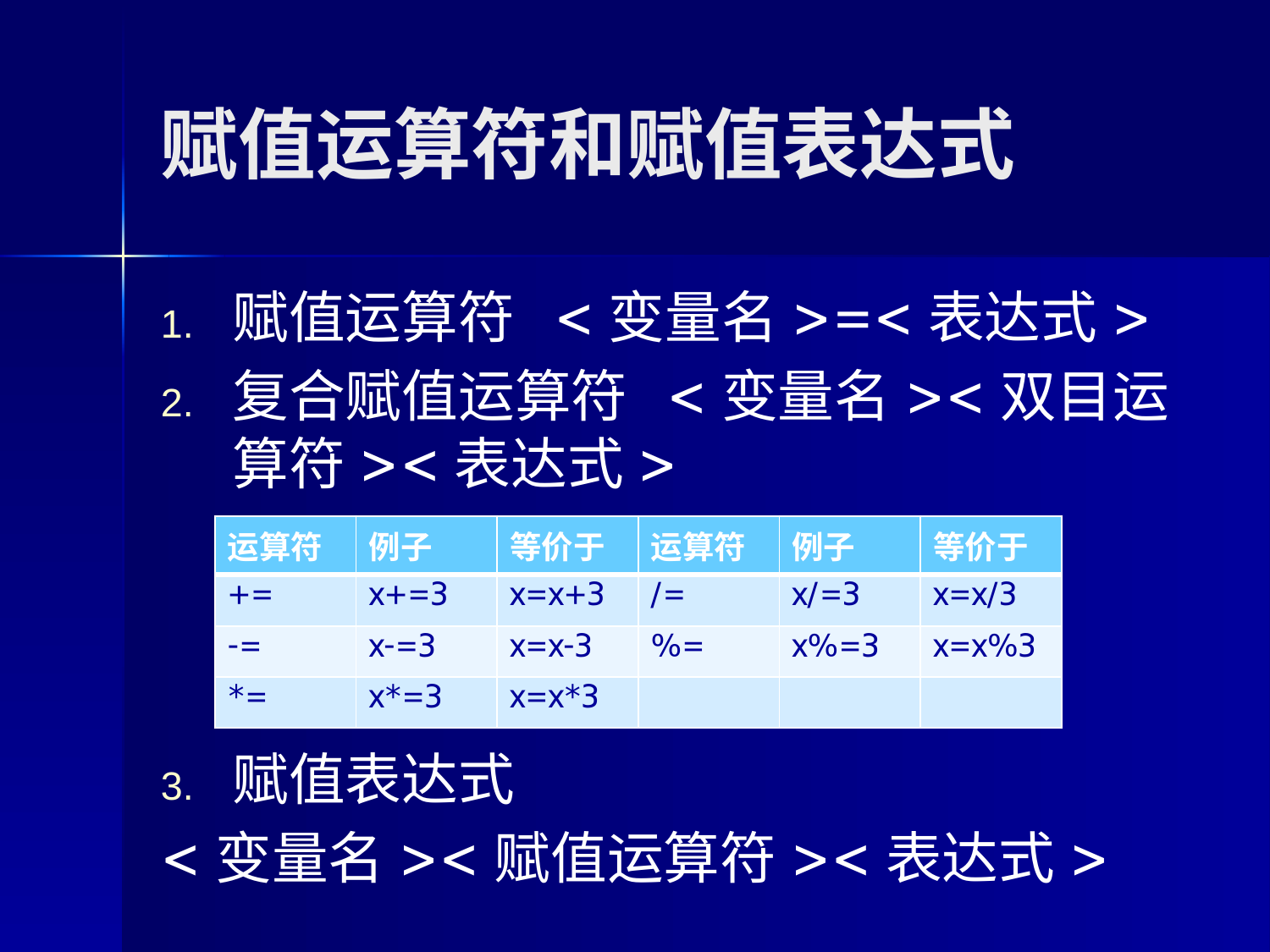

# 赋值运算符和赋值表达式
赋值运算符  <变量名>=<表达式>
复合赋值运算符  <变量名><双目运算符><表达式>

赋值表达式
<变量名><赋值运算符><表达式>
| 运算符 | 例子 | 等价于 | 运算符 | 例子 | 等价于 |
| --- | --- | --- | --- | --- | --- |
| += | x+=3 | x=x+3 | /= | x/=3 | x=x/3 |
| -= | x-=3 | x=x-3 | %= | x%=3 | x=x%3 |
| \*= | x\*=3 | x=x\*3 |  |  |  |